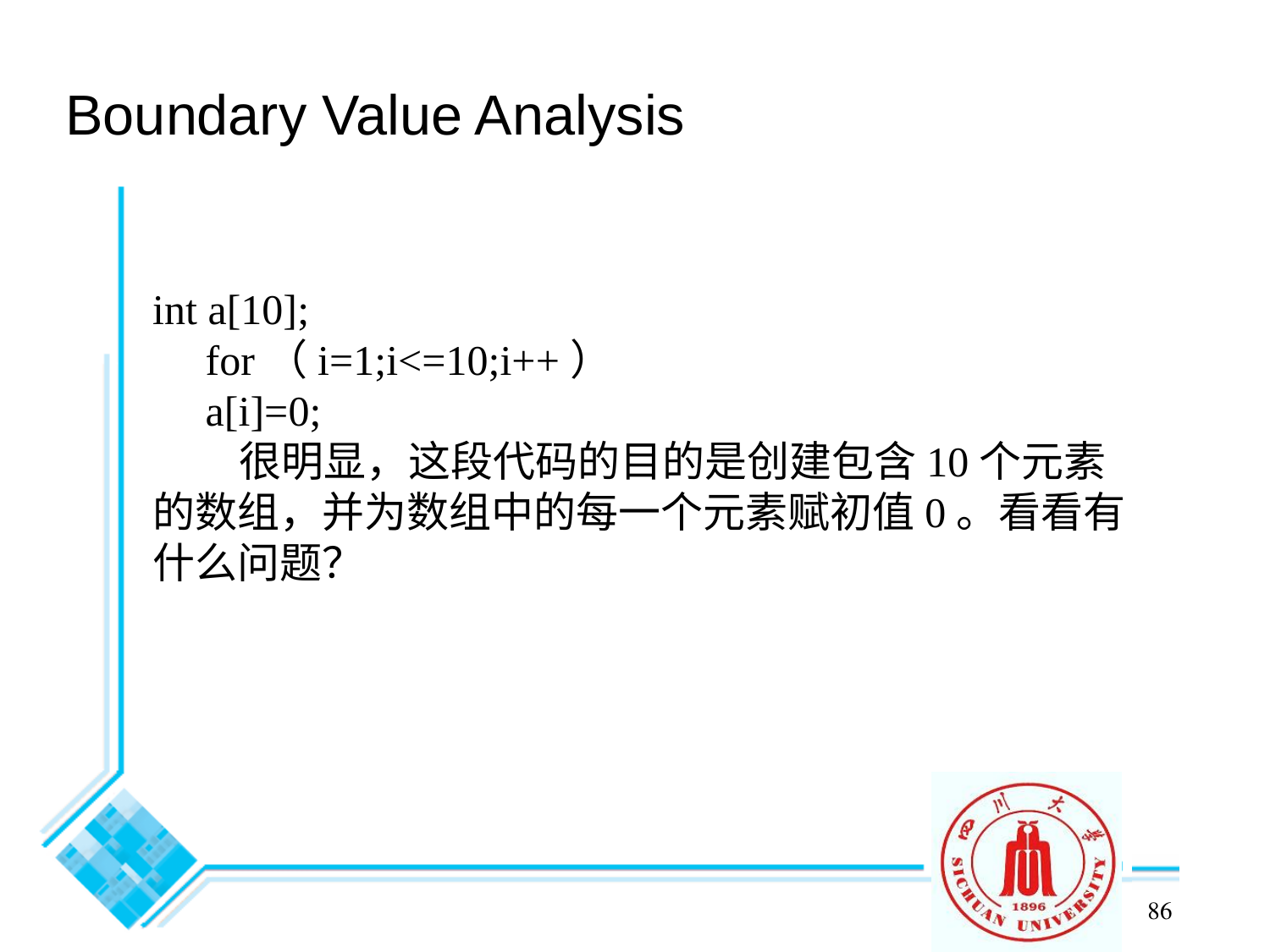

# Boundary Value Analysis
int a[10];
     for（i=1;i<=10;i++）
     a[i]=0;
        很明显，这段代码的目的是创建包含10个元素的数组，并为数组中的每一个元素赋初值0。看看有什么问题？
86